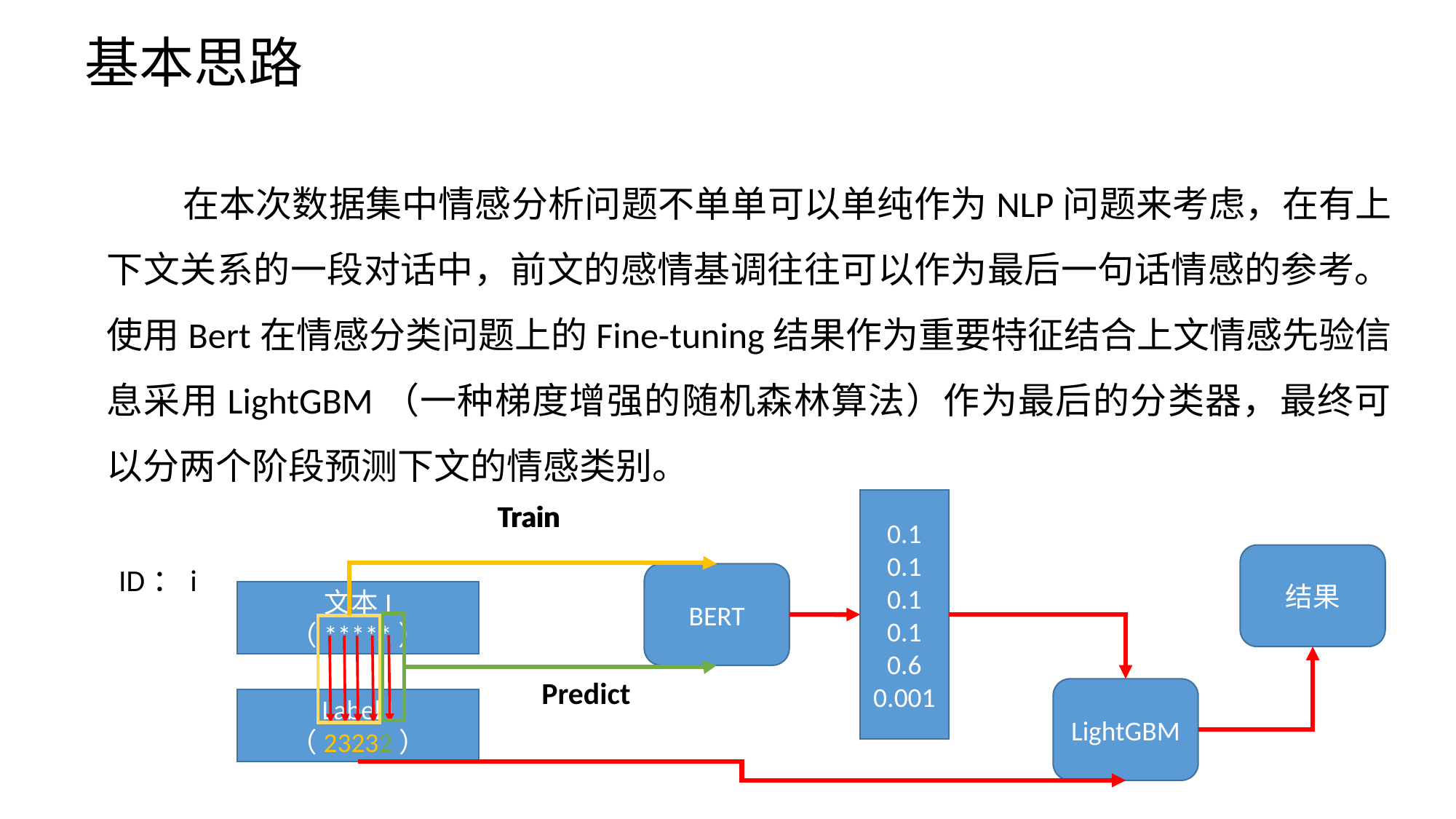

# 基本思路
        在本次数据集中情感分析问题不单单可以单纯作为NLP问题来考虑，在有上下文关系的一段对话中，前文的感情基调往往可以作为最后一句话情感的参考。使用Bert在情感分类问题上的Fine-tuning结果作为重要特征结合上文情感先验信息采用LightGBM（一种梯度增强的随机森林算法）作为最后的分类器，最终可以分两个阶段预测下文的情感类别。
0.1
0.1
0.1
0.1
0.6
0.001
Train
Train
结果
ID：i
BERT
文本I
（*****）

Predict
LightGBM
Label I
（23232）